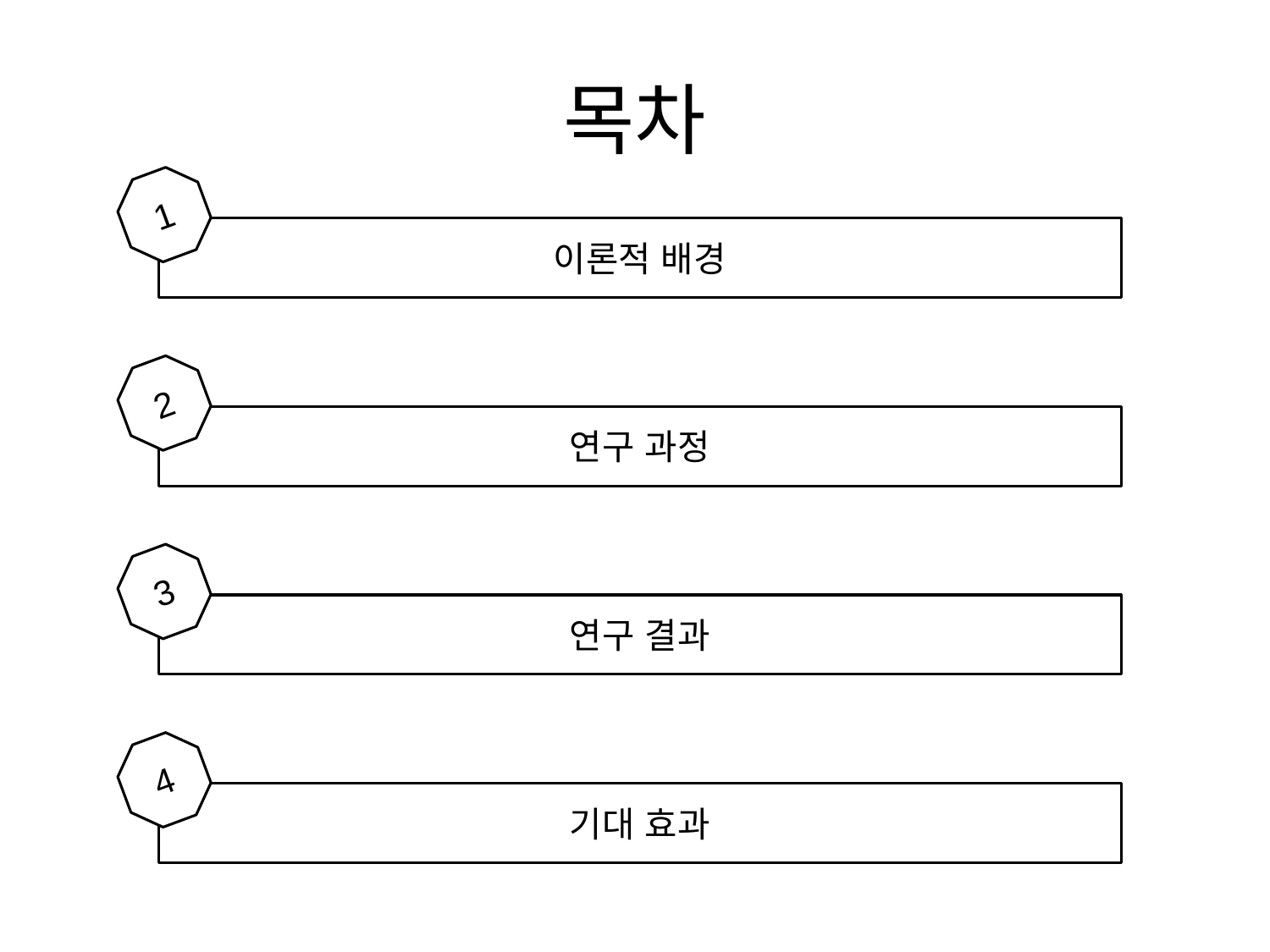

# 목차
1
이론적 배경
2
연구 과정
3
연구 결과
4
기대 효과